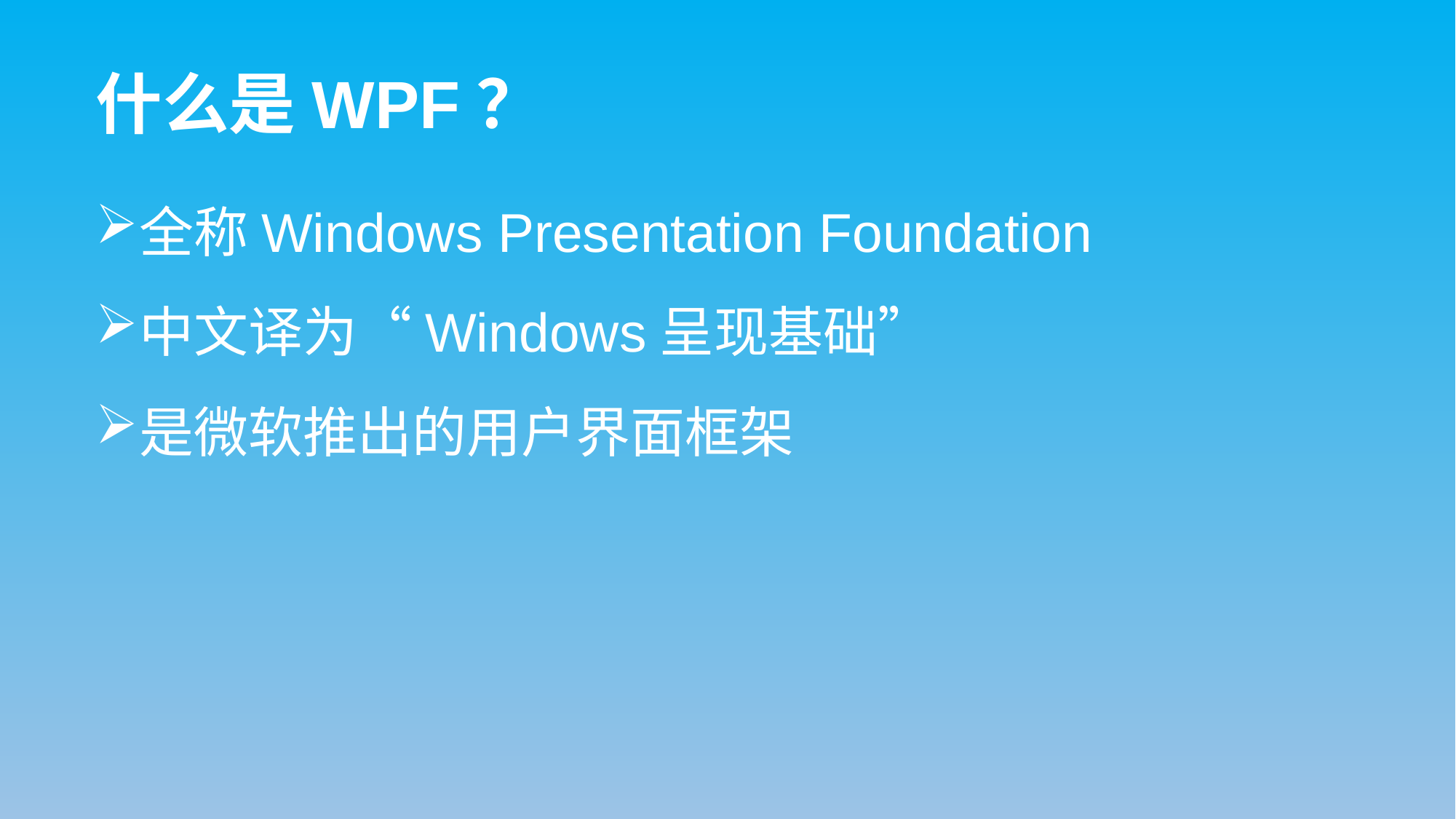

# 什么是WPF？
全称Windows Presentation Foundation
中文译为“Windows呈现基础”
是微软推出的用户界面框架